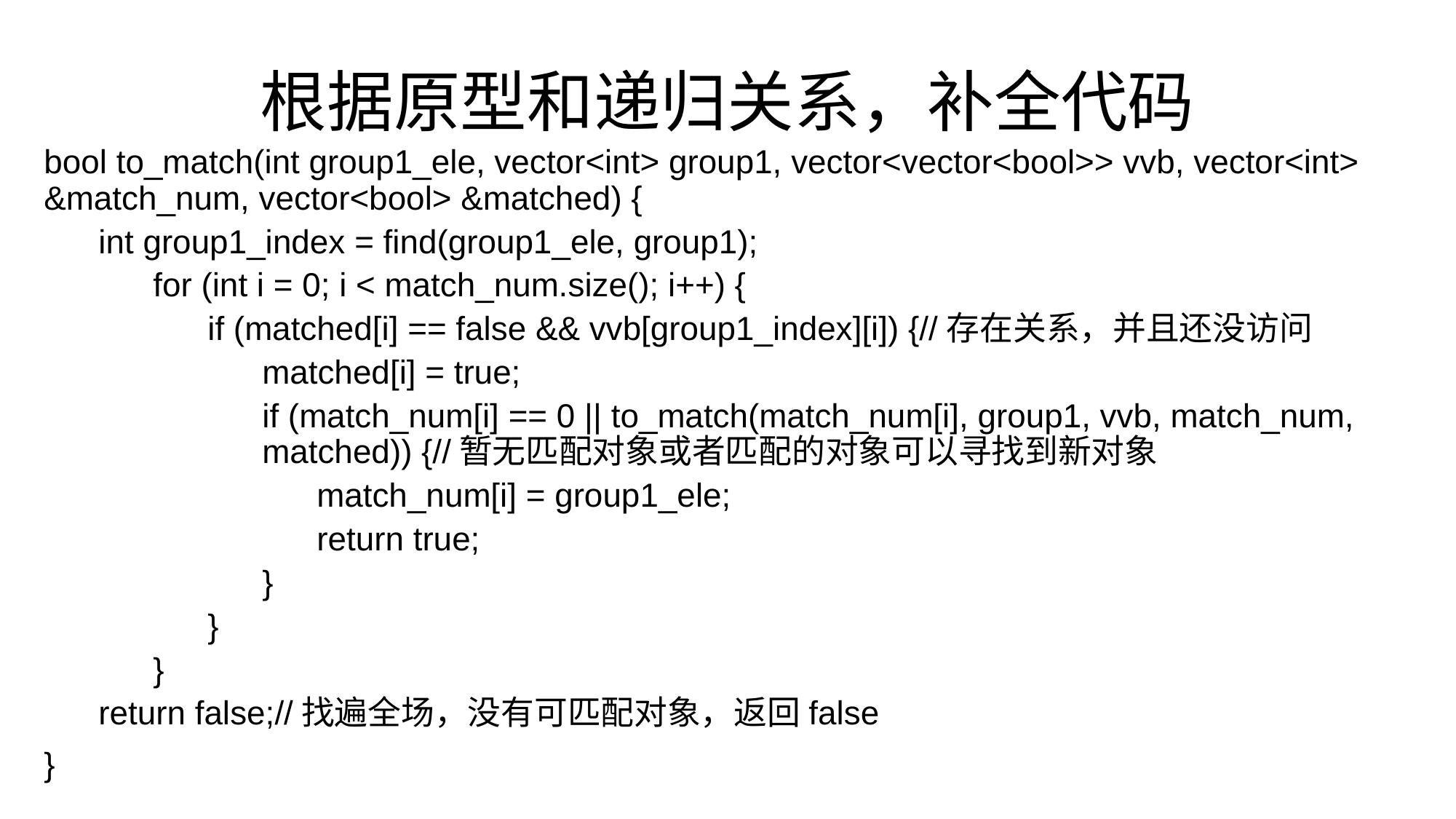

# 根据原型和递归关系，补全代码
bool to_match(int group1_ele, vector<int> group1, vector<vector<bool>> vvb, vector<int> &match_num, vector<bool> &matched) {
int group1_index = find(group1_ele, group1);
for (int i = 0; i < match_num.size(); i++) {
if (matched[i] == false && vvb[group1_index][i]) {//存在关系，并且还没访问
matched[i] = true;
if (match_num[i] == 0 || to_match(match_num[i], group1, vvb, match_num, matched)) {//暂无匹配对象或者匹配的对象可以寻找到新对象
match_num[i] = group1_ele;
return true;
}
}
}
return false;//找遍全场，没有可匹配对象，返回false
}